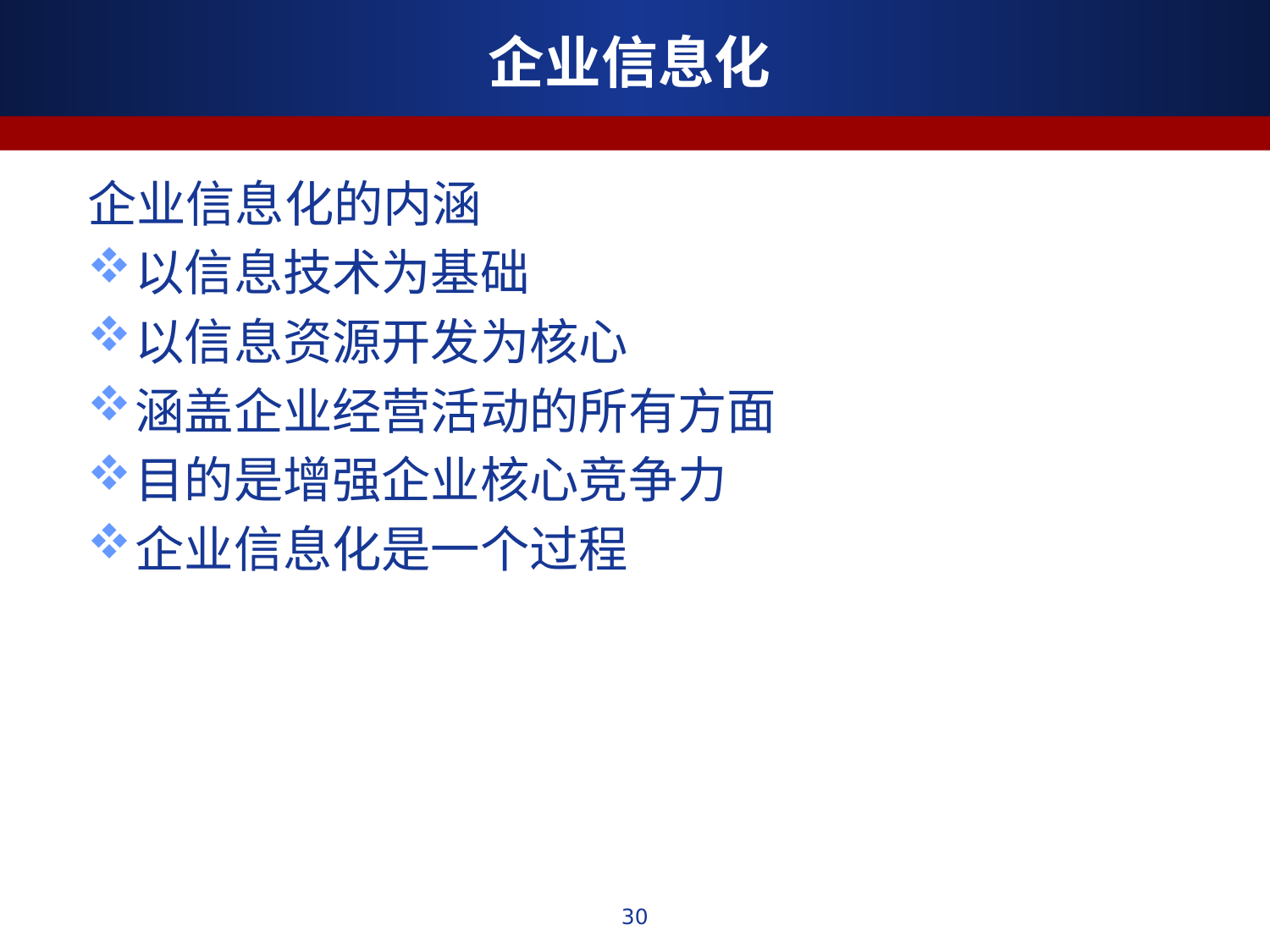

企业信息化
企业信息化的内涵
以信息技术为基础
以信息资源开发为核心
涵盖企业经营活动的所有方面
目的是增强企业核心竞争力
企业信息化是一个过程

30